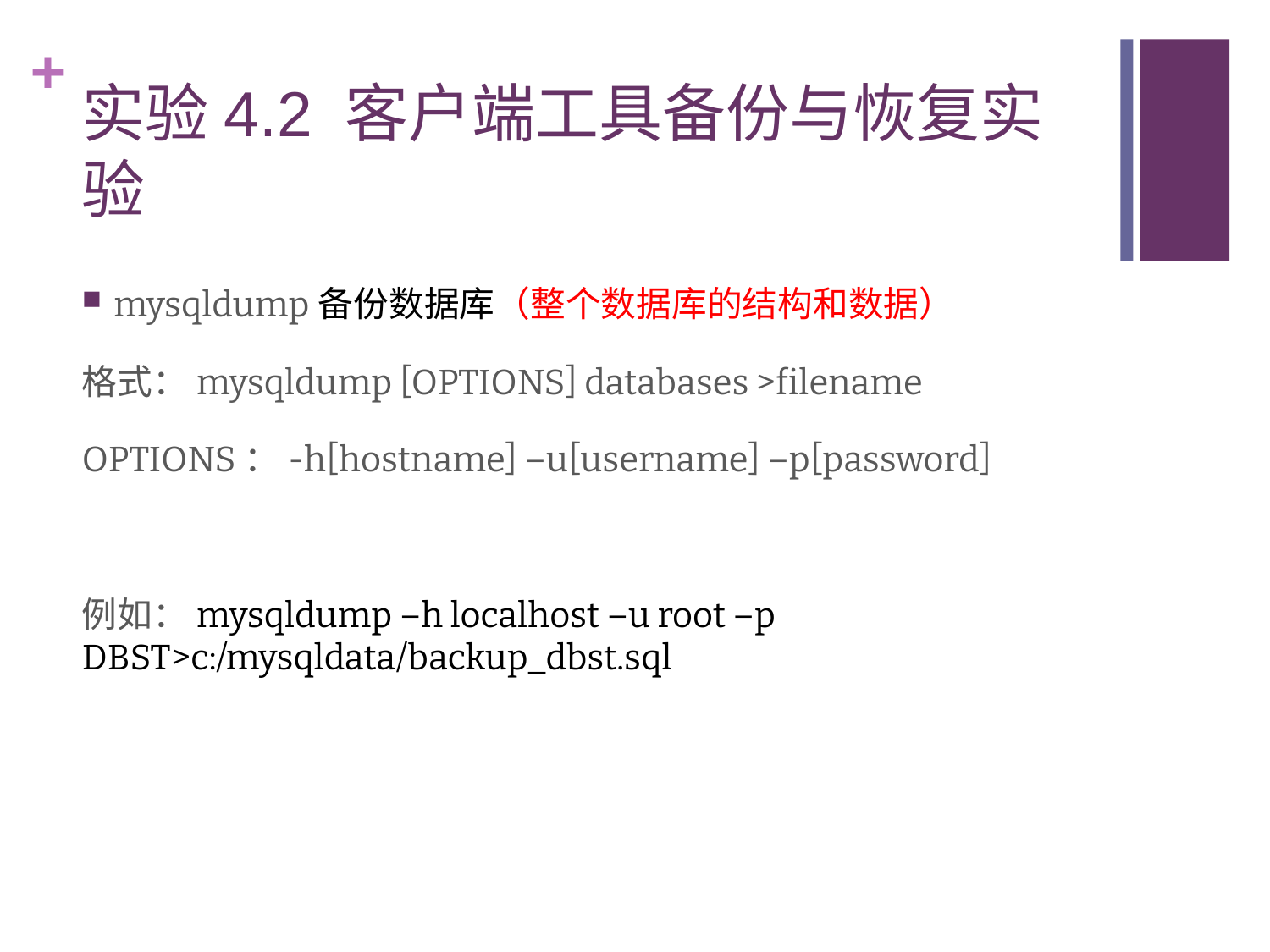

# 实验4.2 客户端工具备份与恢复实验
mysqldump备份数据库（整个数据库的结构和数据）
格式：mysqldump [OPTIONS] databases >filename
OPTIONS：-h[hostname] –u[username] –p[password]

例如：mysqldump –h localhost –u root –p DBST>c:/mysqldata/backup_dbst.sql